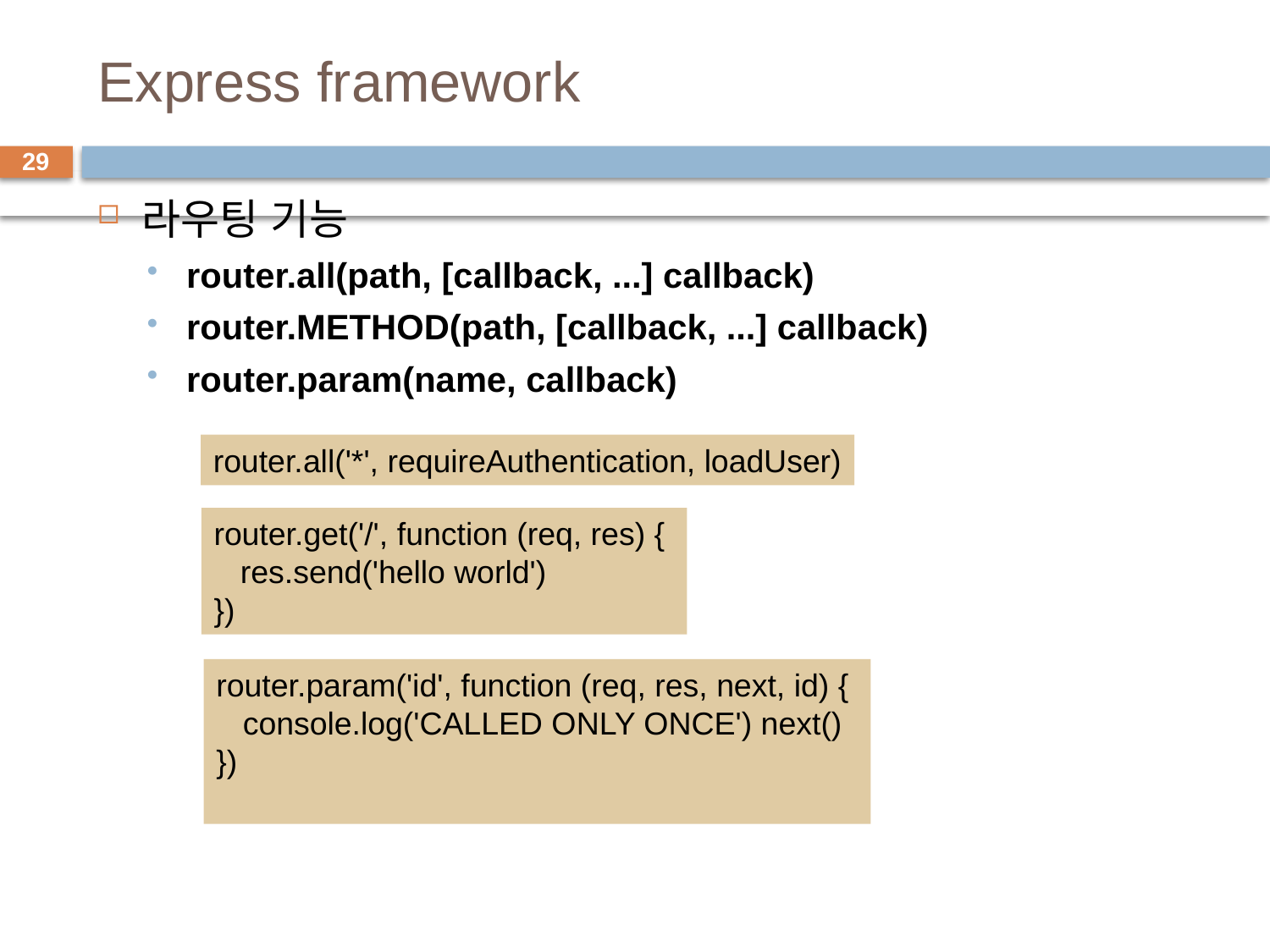

# Express framework
29
라우팅 기능
router.all(path, [callback, ...] callback)
router.METHOD(path, [callback, ...] callback)
router.param(name, callback)

router.all('*', requireAuthentication, loadUser)
router.get('/', function (req, res) {
   res.send('hello world')
})
router.param('id', function (req, res, next, id) {
   console.log('CALLED ONLY ONCE') next()
})